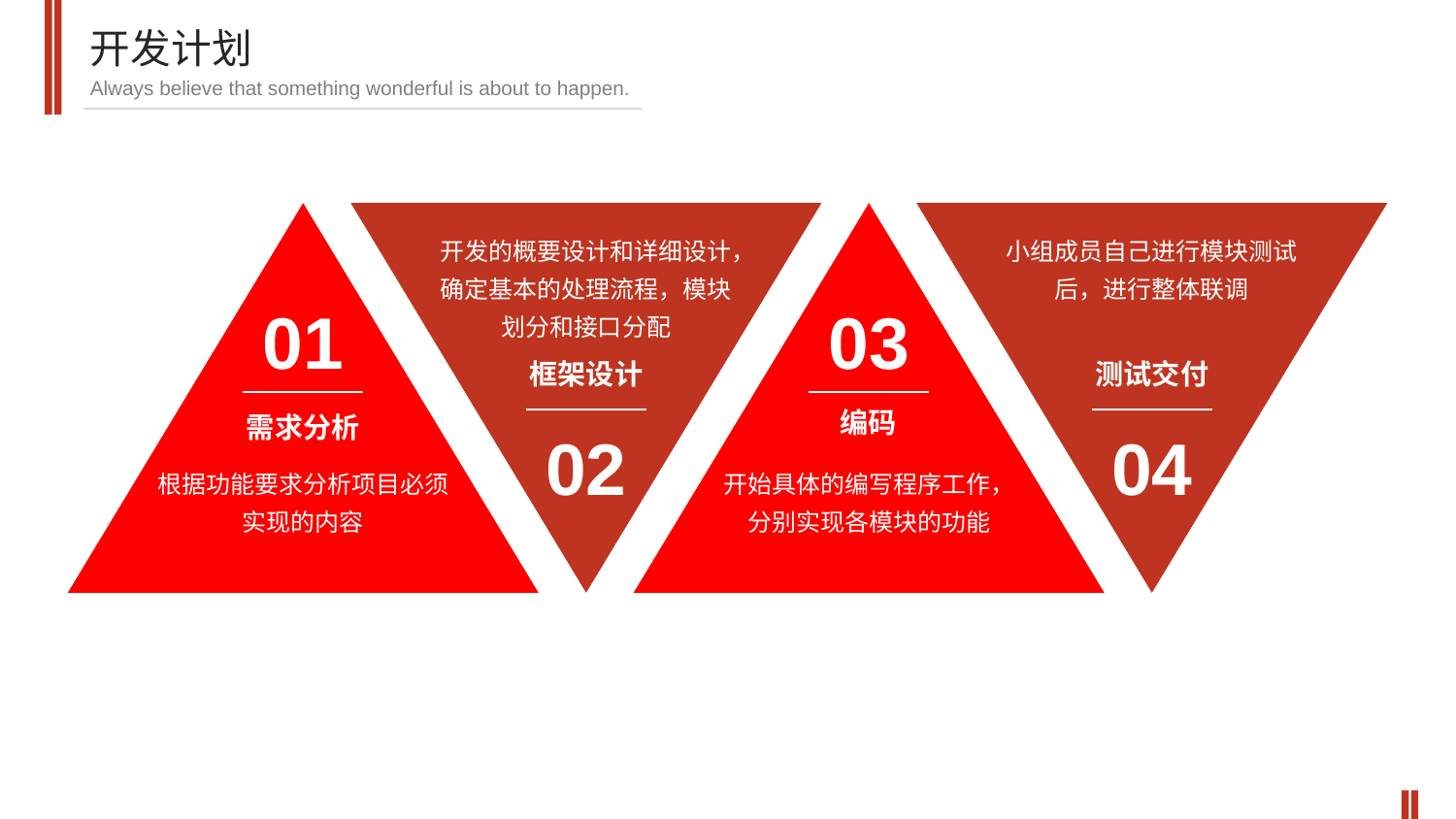

开发计划
Always believe that something wonderful is about to happen.

开发的概要设计和详细设计，确定基本的处理流程，模块划分和接口分配
小组成员自己进行模块测试后，进行整体联调
01
03
框架设计
测试交付
编码
需求分析
02
04
根据功能要求分析项目必须实现的内容
开始具体的编写程序工作，分别实现各模块的功能